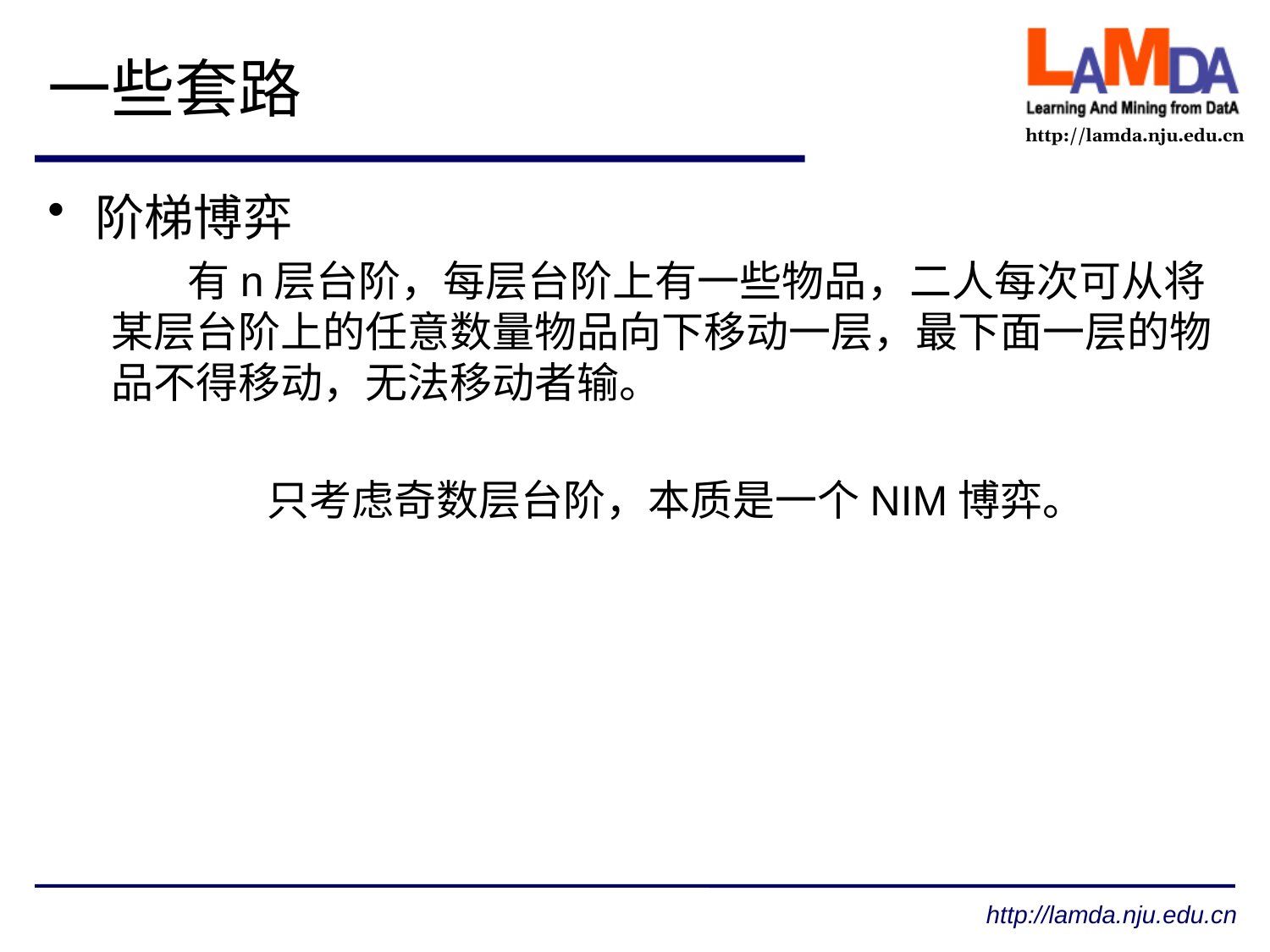

# 一些套路
阶梯博弈
       有n层台阶，每层台阶上有一些物品，二人每次可从将某层台阶上的任意数量物品向下移动一层，最下面一层的物品不得移动，无法移动者输。

	  只考虑奇数层台阶，本质是一个NIM博弈。